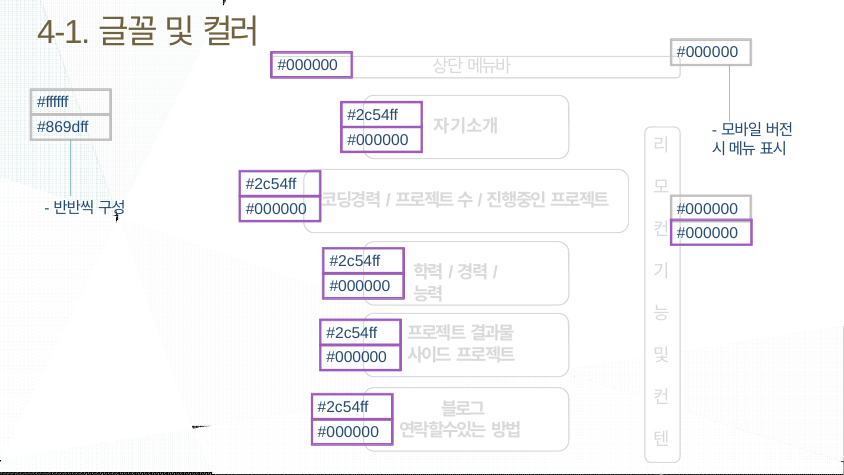

# 4-1.글꼴 및 컬러

#000000

#000000
상단 메뉴바

#ffffff

#2c54ff
자기소개

#869dff
-모바일 버전  시 메뉴 표시

#000000
리  모  컨  기  능  및  컨  텐  츠  바  로  이  동  기  능

#2c54ff
코딩경력/프로젝트 수/진행중인 프로젝트

-반반씩 구성

#000000
#000000

#000000

#2c54ff
학력/경력/능력

#000000

#2c54ff
프로젝트 결과물  사이드 프로젝트

#000000

#2c54ff
블로그  연락할수있는 방법

#000000